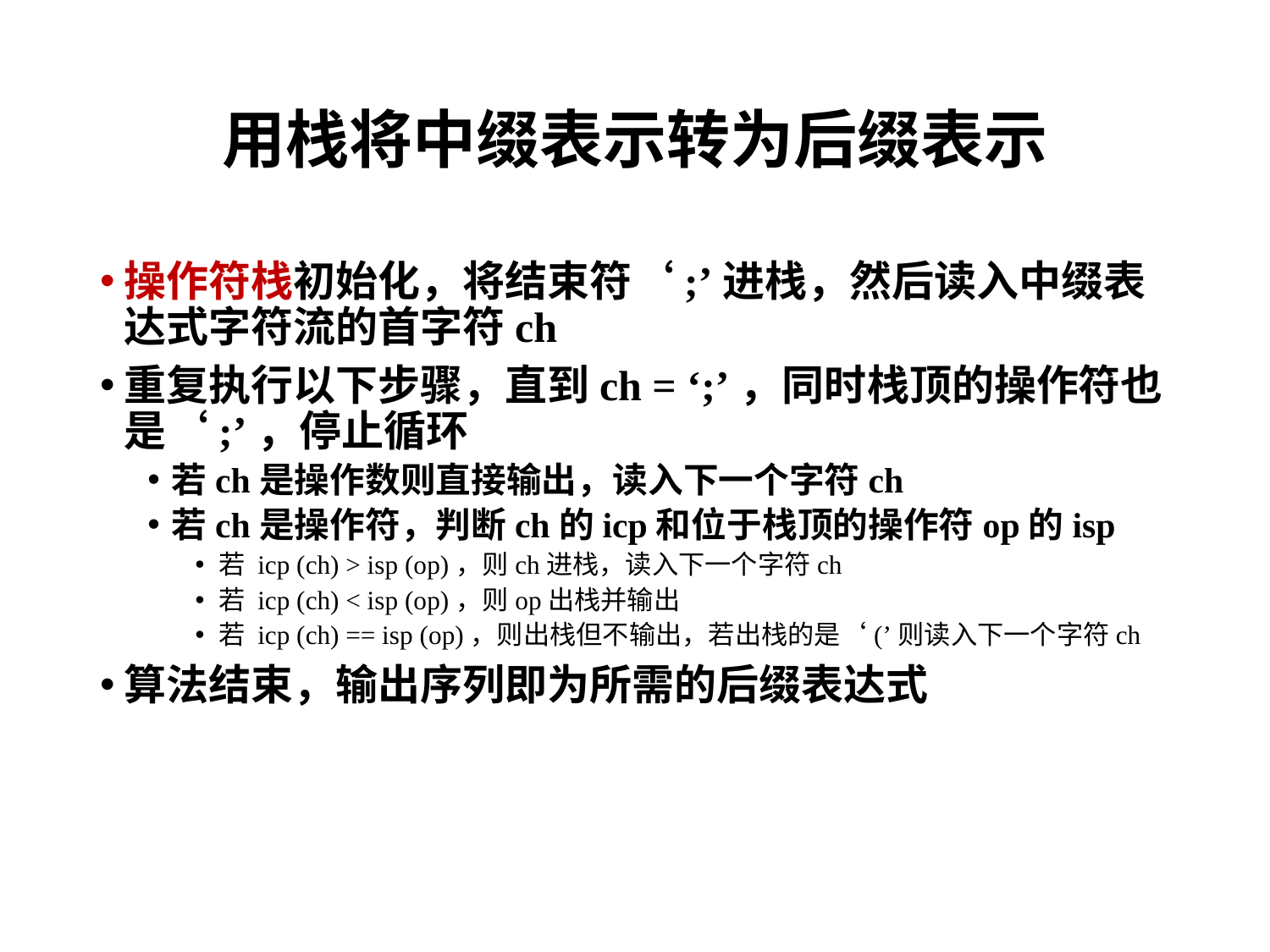

# 用栈将中缀表示转为后缀表示
操作符栈初始化，将结束符‘;’进栈，然后读入中缀表达式字符流的首字符ch
重复执行以下步骤，直到ch = ‘;’，同时栈顶的操作符也是‘;’，停止循环
若ch是操作数则直接输出，读入下一个字符ch
若ch是操作符，判断ch的icp和位于栈顶的操作符op的isp
若 icp (ch) > isp (op)，则ch进栈，读入下一个字符ch
若 icp (ch) < isp (op)，则op出栈并输出
若 icp (ch) == isp (op)，则出栈但不输出，若出栈的是‘(’则读入下一个字符ch
算法结束，输出序列即为所需的后缀表达式